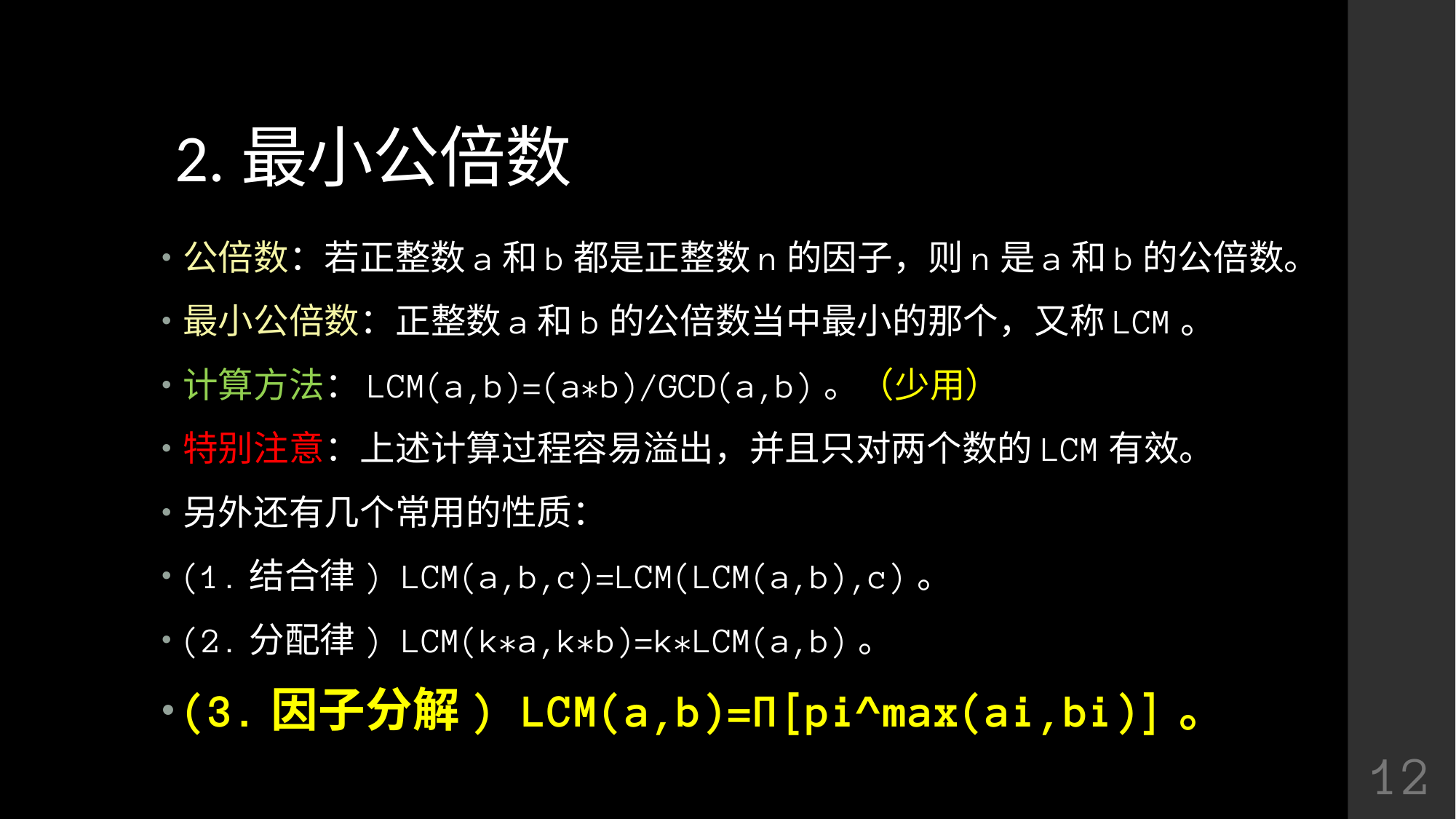

# 2.最小公倍数
公倍数：若正整数a和b都是正整数n的因子，则n是a和b的公倍数。
最小公倍数：正整数a和b的公倍数当中最小的那个，又称LCM。
计算方法：LCM(a,b)=(a*b)/GCD(a,b)。（少用）
特别注意：上述计算过程容易溢出，并且只对两个数的LCM有效。
另外还有几个常用的性质：
(1.结合律) LCM(a,b,c)=LCM(LCM(a,b),c)。
(2.分配律) LCM(k*a,k*b)=k*LCM(a,b)。
(3.因子分解) LCM(a,b)=Π[pi^max(ai,bi)]。
12